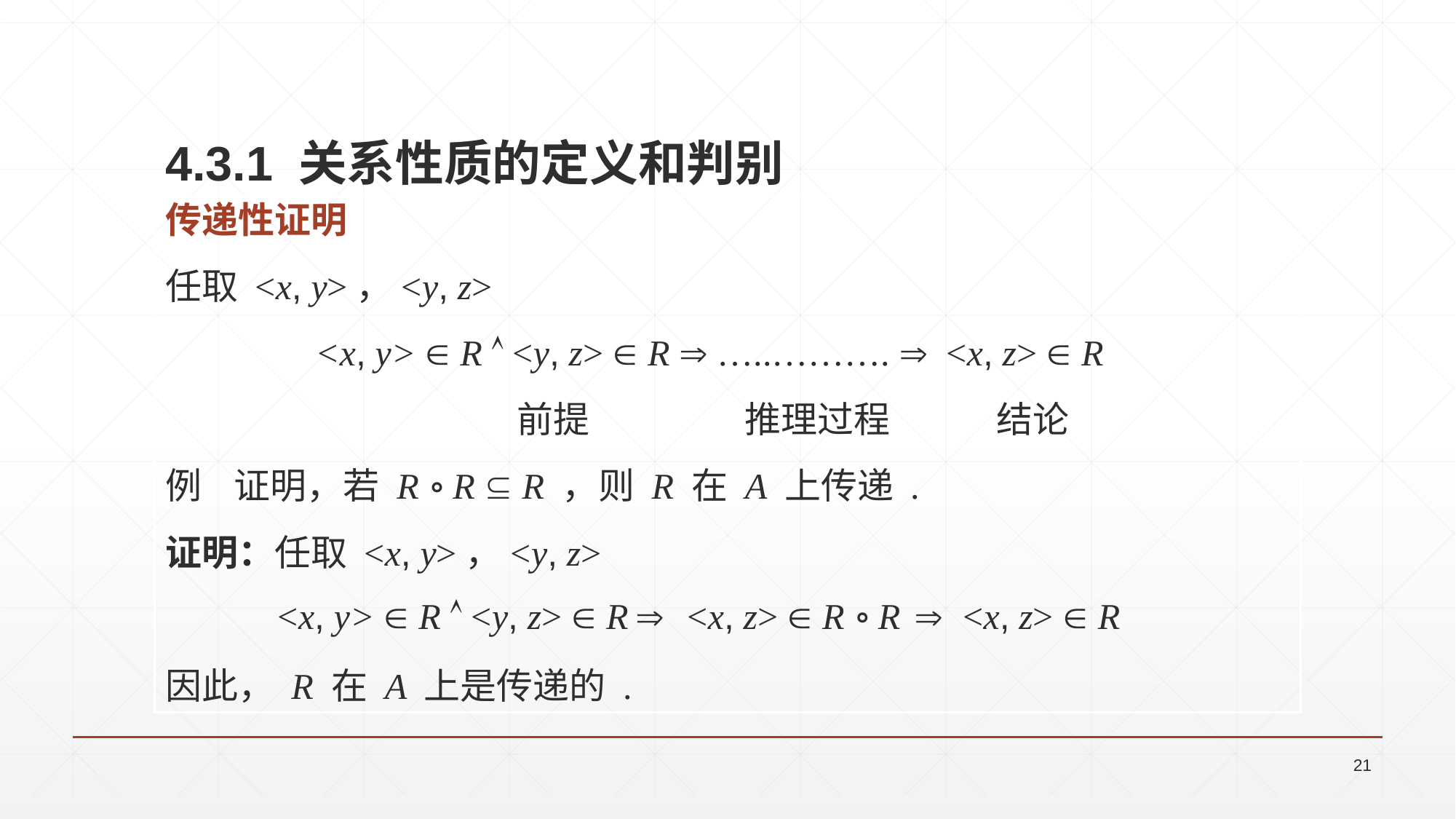

4.3.1 关系性质的定义和判别
传递性证明
任取 <x, y>，<y, z>
<x, y> ∈ R ∧ <y, z> ∈ R ⇒ …..………. ⇒  <x, z> ∈ R
               前提                   推理过程             结论
例    证明，若 R ∘ R ⊆ R ，则 R 在 A 上传递 .
证明：任取 <x, y>，<y, z>

因此， R 在 A 上是传递的 .

<x, y> ∈ R ∧ <y, z> ∈ R ⇒
<x, z> ∈ R ∘ R  ⇒
<x, z> ∈ R
21